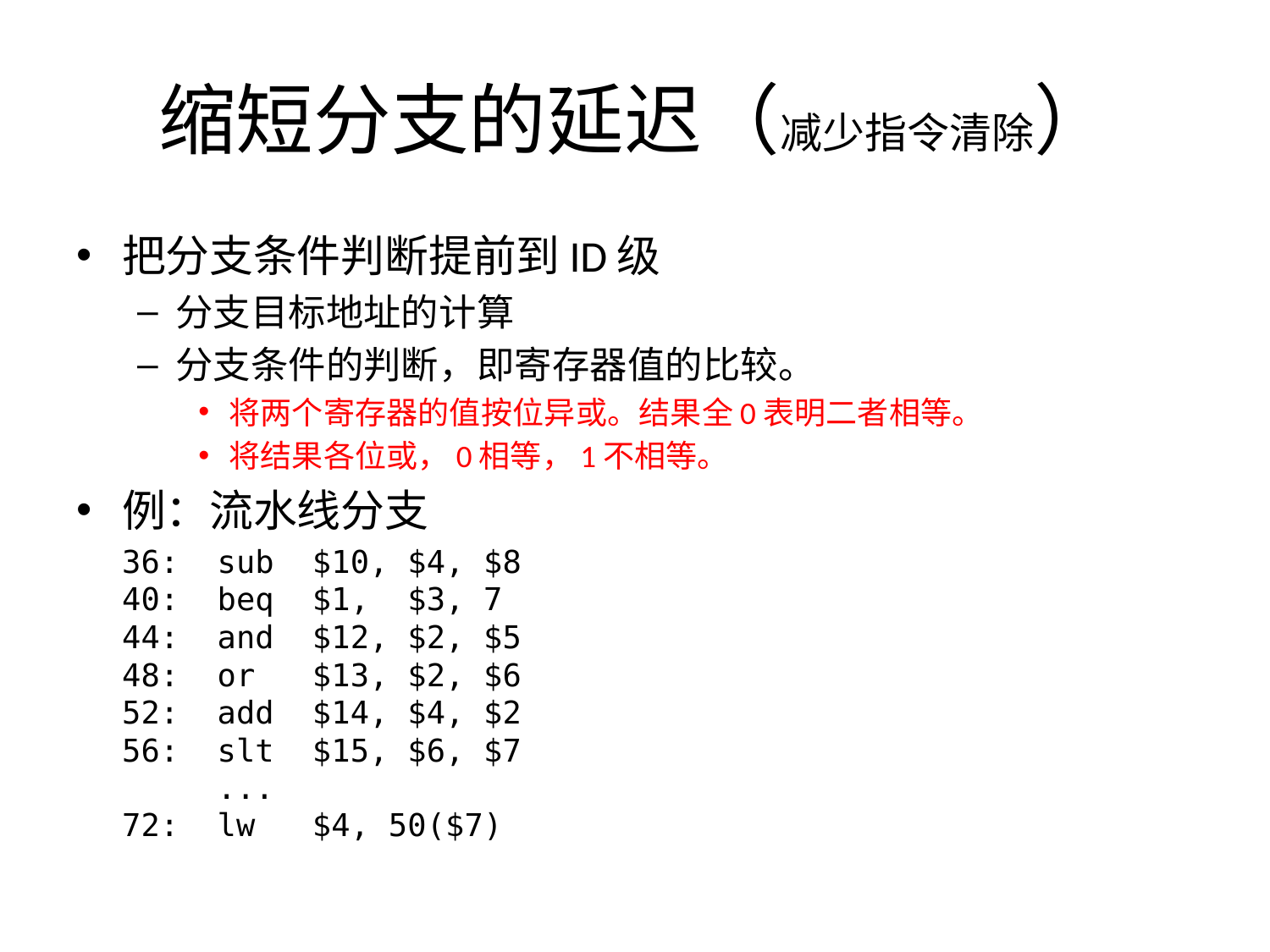

# 缩短分支的延迟（减少指令清除）
把分支条件判断提前到ID级
分支目标地址的计算
分支条件的判断，即寄存器值的比较。
将两个寄存器的值按位异或。结果全0表明二者相等。
将结果各位或，0相等，1不相等。
例：流水线分支
	36:  sub  $10, $4, $8
40:  beq  $1,  $3, 7
44:  and  $12, $2, $5
48:  or   $13, $2, $6
52:  add  $14, $4, $2
56:  slt  $15, $6, $7
     ...
72:  lw   $4, 50($7)